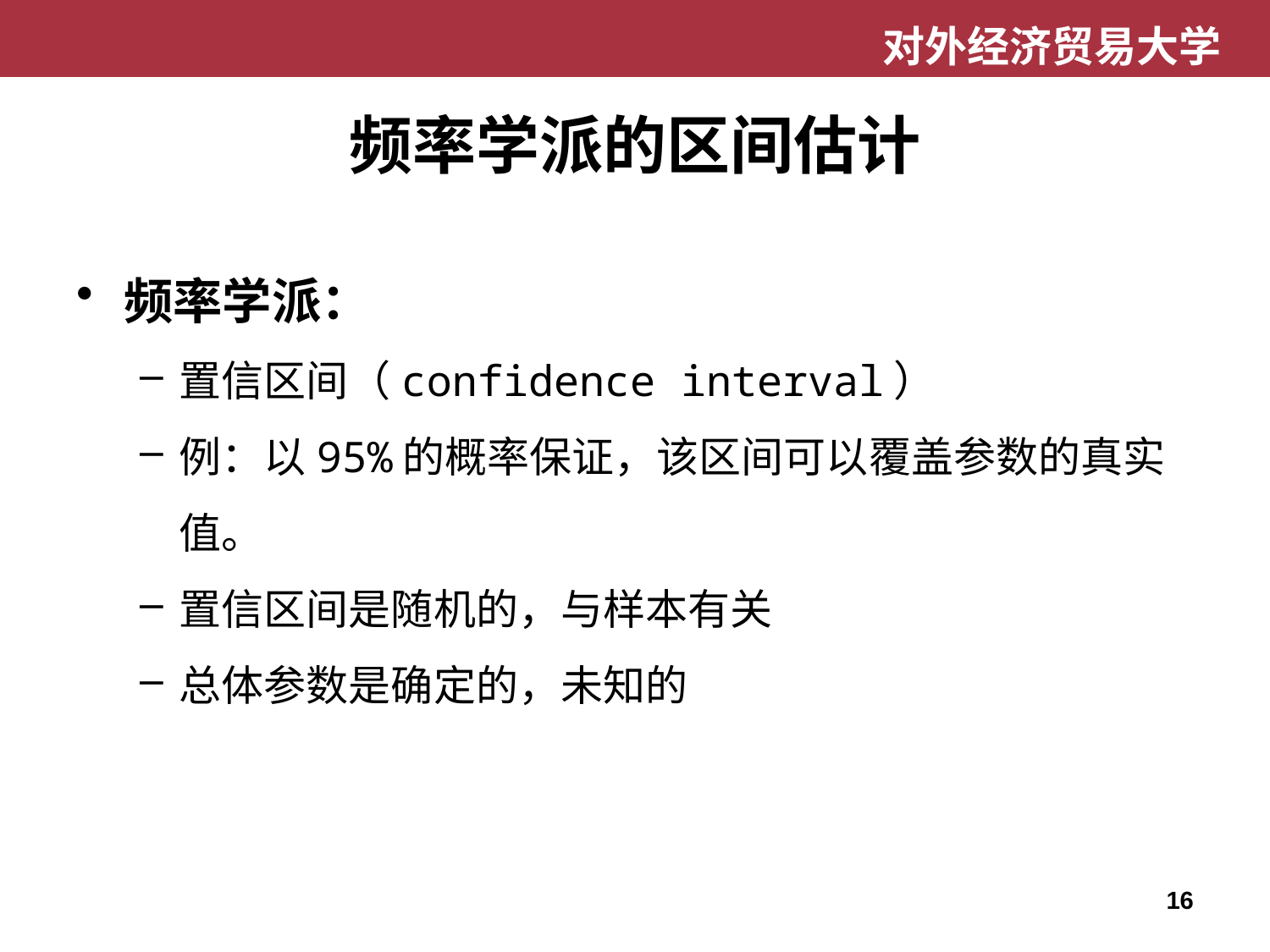

# 频率学派的区间估计
频率学派：
置信区间（confidence interval）
例：以95%的概率保证，该区间可以覆盖参数的真实值。
置信区间是随机的，与样本有关
总体参数是确定的，未知的

16